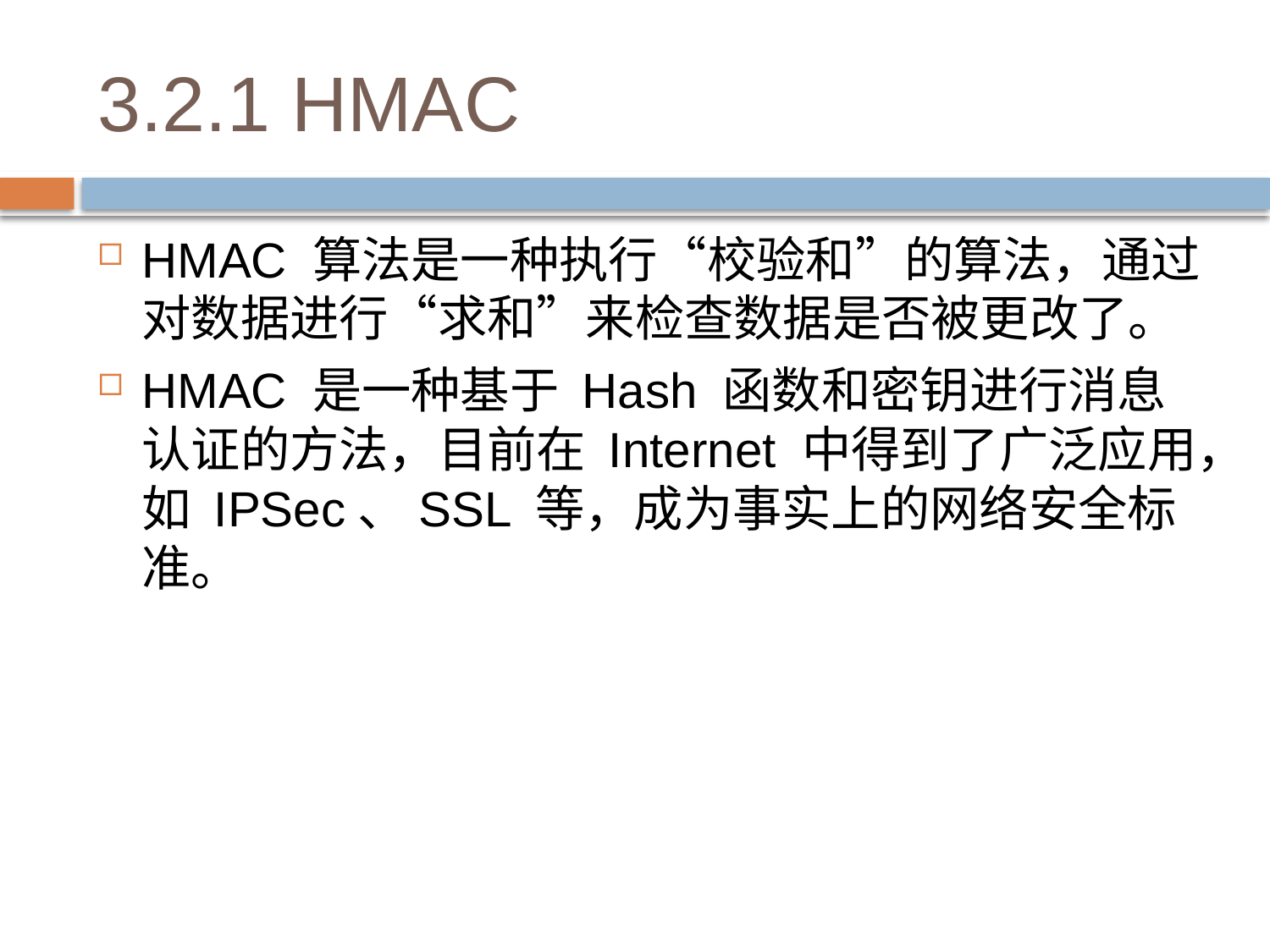

# 3.2.1 HMAC
HMAC 算法是一种执行“校验和”的算法，通过对数据进行“求和”来检查数据是否被更改了。
HMAC 是一种基于 Hash 函数和密钥进行消息认证的方法，目前在 Internet 中得到了广泛应用，如 IPSec、SSL 等，成为事实上的网络安全标准。